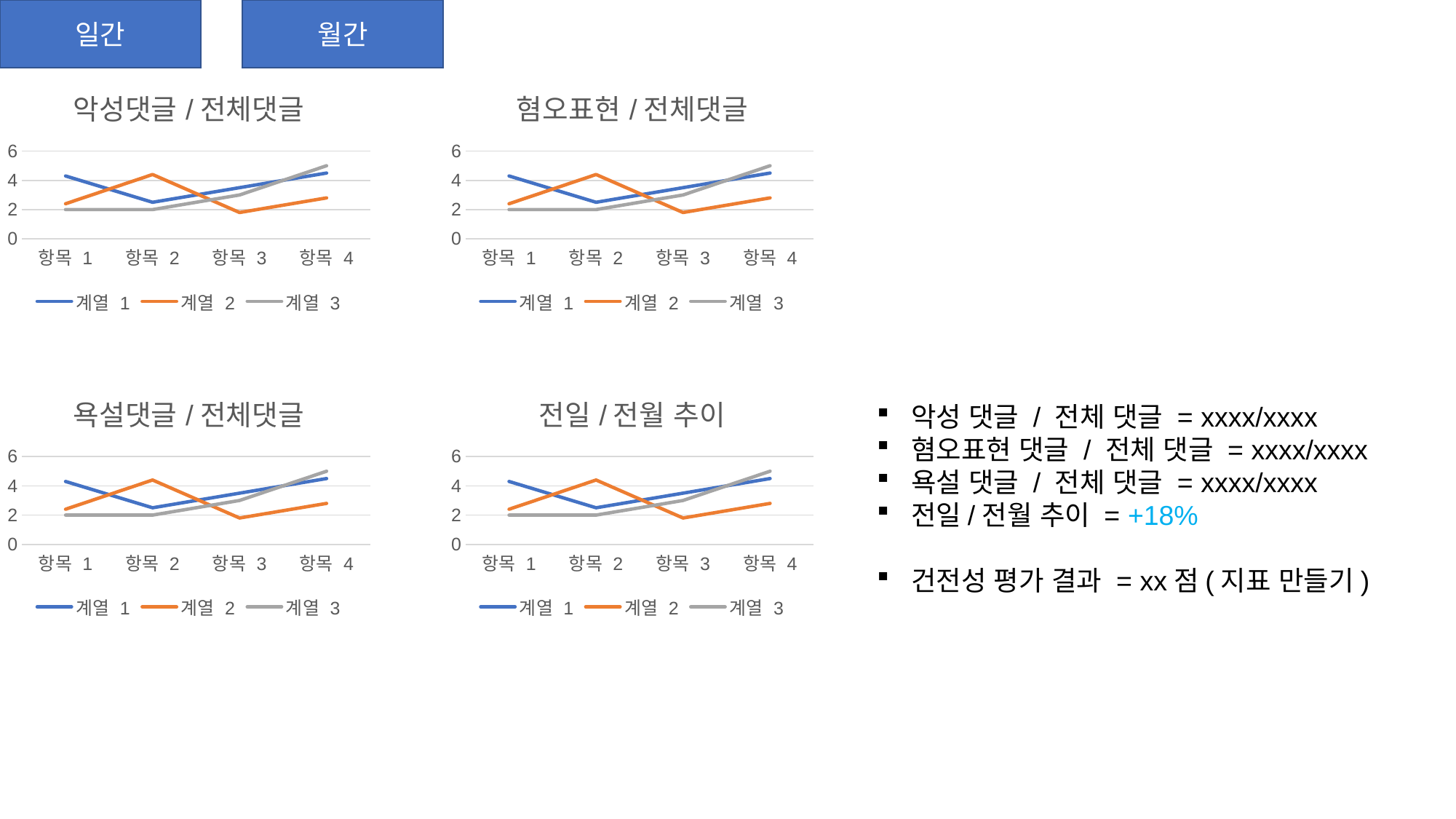

일간
월간

### Chart: 악성댓글/전체댓글

| Category | 계열 1 | 계열 2 | 계열 3 |
|---|---|---|---|
| 항목 1 | 4.3 | 2.4 | 2.0 |
| 항목 2 | 2.5 | 4.4 | 2.0 |
| 항목 3 | 3.5 | 1.8 | 3.0 |
| 항목 4 | 4.5 | 2.8 | 5.0 |

### Chart: 혐오표현/전체댓글

| Category | 계열 1 | 계열 2 | 계열 3 |
|---|---|---|---|
| 항목 1 | 4.3 | 2.4 | 2.0 |
| 항목 2 | 2.5 | 4.4 | 2.0 |
| 항목 3 | 3.5 | 1.8 | 3.0 |
| 항목 4 | 4.5 | 2.8 | 5.0 |

### Chart: 욕설댓글/전체댓글

| Category | 계열 1 | 계열 2 | 계열 3 |
|---|---|---|---|
| 항목 1 | 4.3 | 2.4 | 2.0 |
| 항목 2 | 2.5 | 4.4 | 2.0 |
| 항목 3 | 3.5 | 1.8 | 3.0 |
| 항목 4 | 4.5 | 2.8 | 5.0 |

### Chart: 전일/전월 추이

| Category | 계열 1 | 계열 2 | 계열 3 |
|---|---|---|---|
| 항목 1 | 4.3 | 2.4 | 2.0 |
| 항목 2 | 2.5 | 4.4 | 2.0 |
| 항목 3 | 3.5 | 1.8 | 3.0 |
| 항목 4 | 4.5 | 2.8 | 5.0 |
악성 댓글 / 전체 댓글 = xxxx/xxxx
혐오표현 댓글 / 전체 댓글 = xxxx/xxxx
욕설 댓글 / 전체 댓글 = xxxx/xxxx
전일/전월 추이 = +18%

건전성 평가 결과 = xx점(지표 만들기)